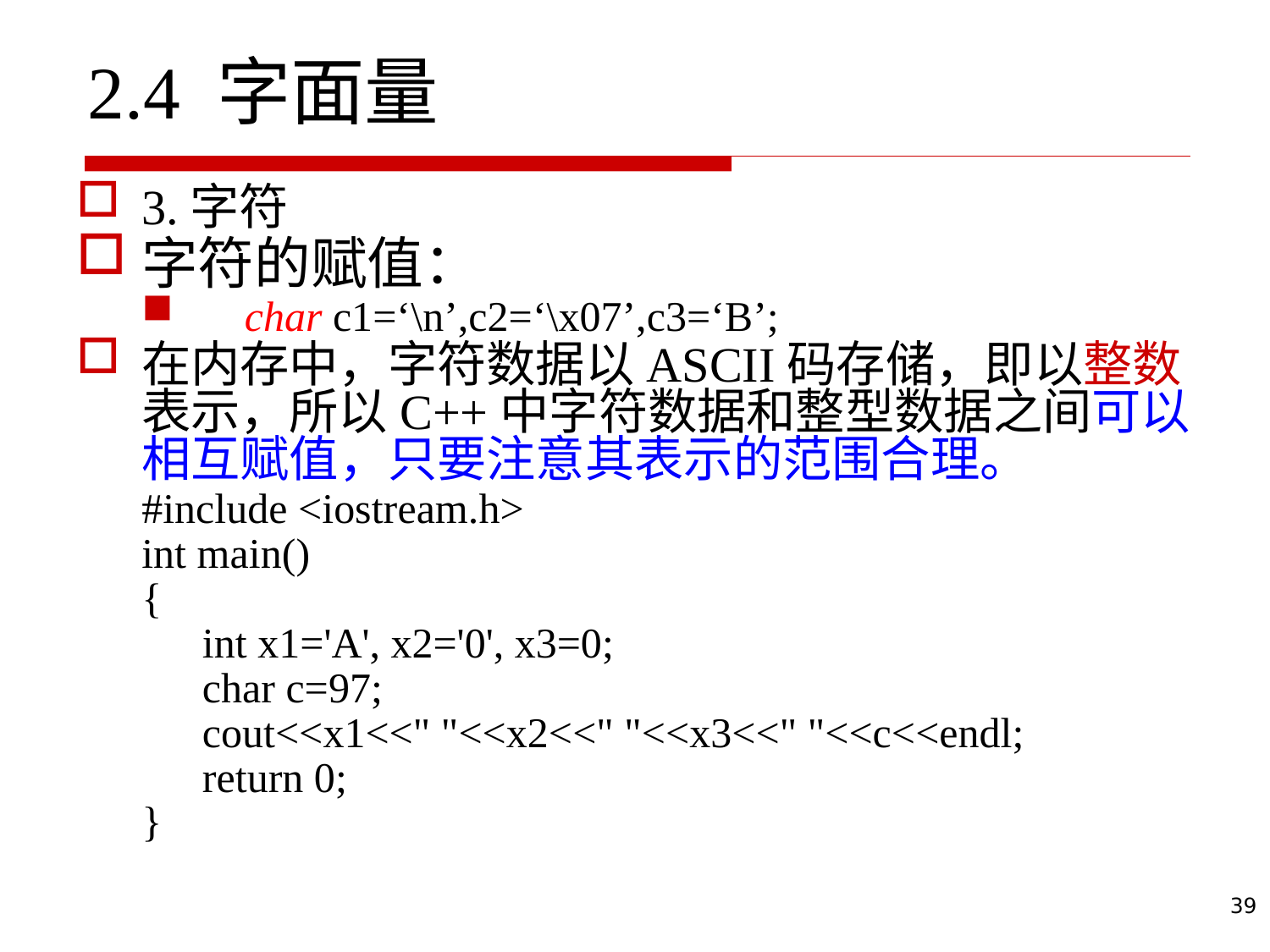

# 2.4 字面量
3.字符
字符的赋值：
    char c1=‘\n’,c2=‘\x07’,c3=‘B’;
在内存中，字符数据以ASCII码存储，即以整数表示，所以C++中字符数据和整型数据之间可以相互赋值，只要注意其表示的范围合理。
#include <iostream.h>
int main()
{
	int x1='A', x2='0', x3=0;
 	char c=97;
	cout<<x1<<" "<<x2<<" "<<x3<<" "<<c<<endl;
	return 0;
}
39